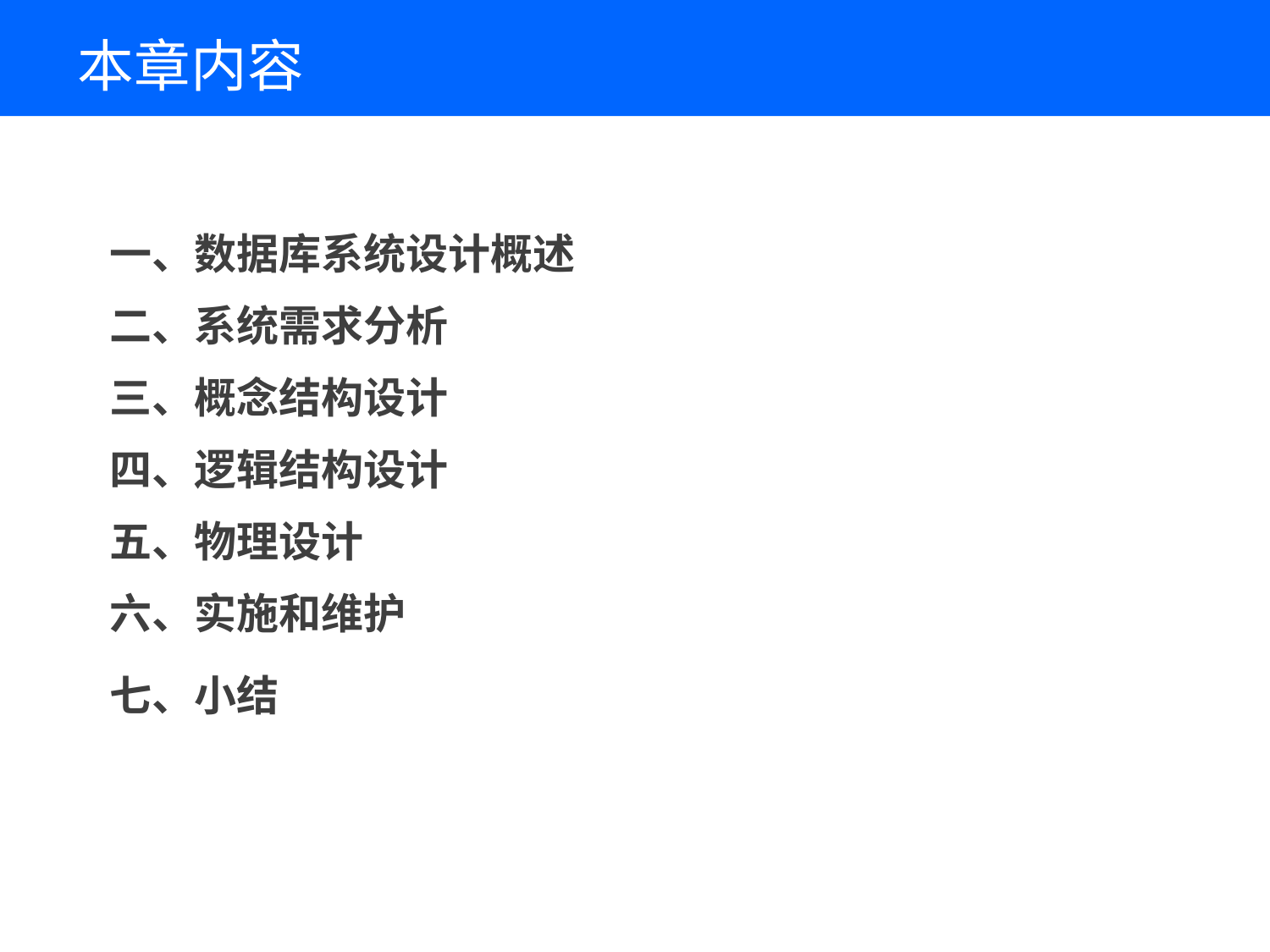

# 本章内容
 一、数据库系统设计概述
 二、系统需求分析
 三、概念结构设计
 四、逻辑结构设计
 五、物理设计
 六、实施和维护
 七、小结